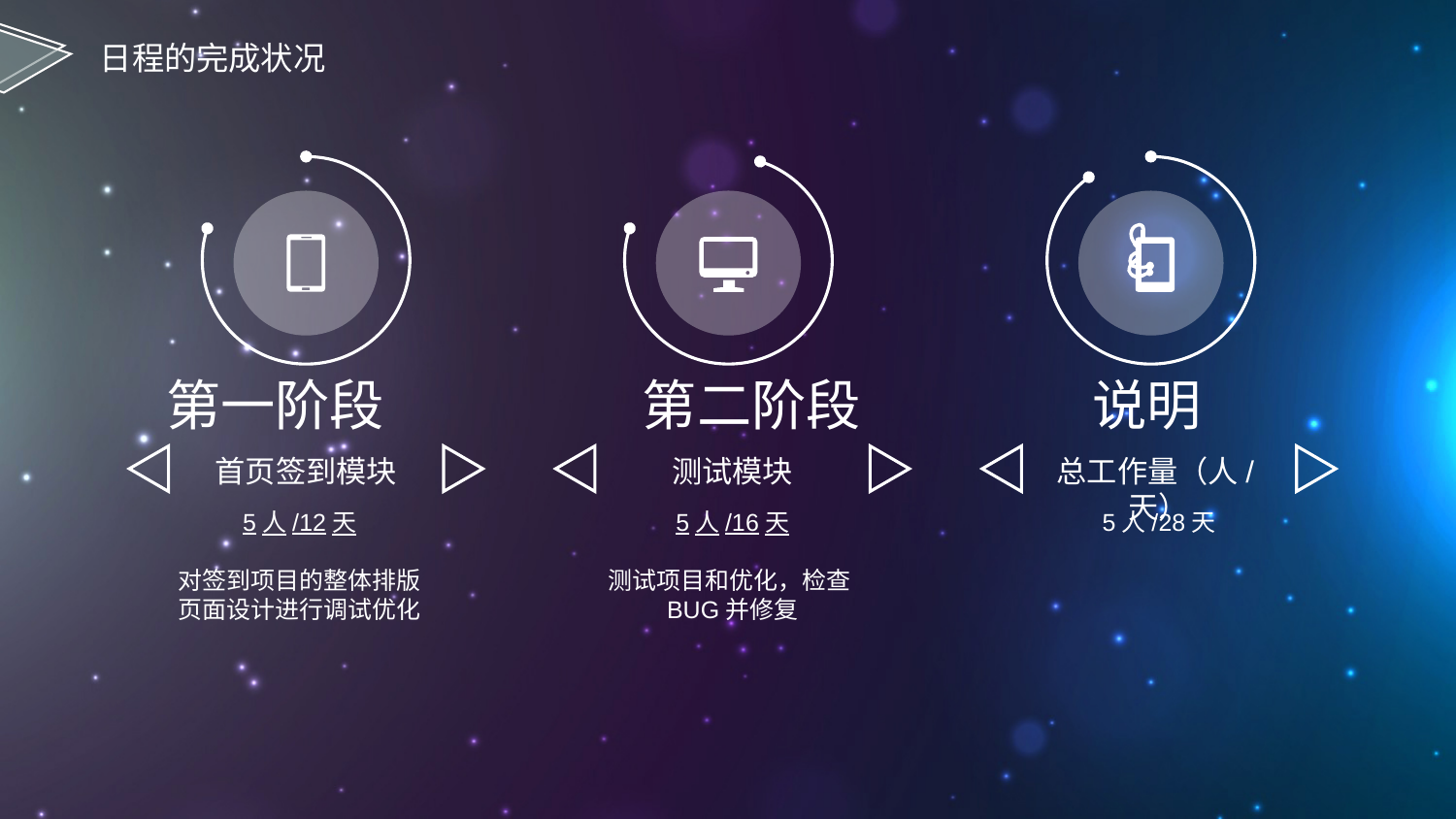

日程的完成状况

第一阶段
第二阶段
说明
首页签到模块

测试模块

总工作量（人/天）

5人/12天

对签到项目的整体排版页面设计进行调试优化
5人/16天

测试项目和优化，检查BUG并修复

5人/28天